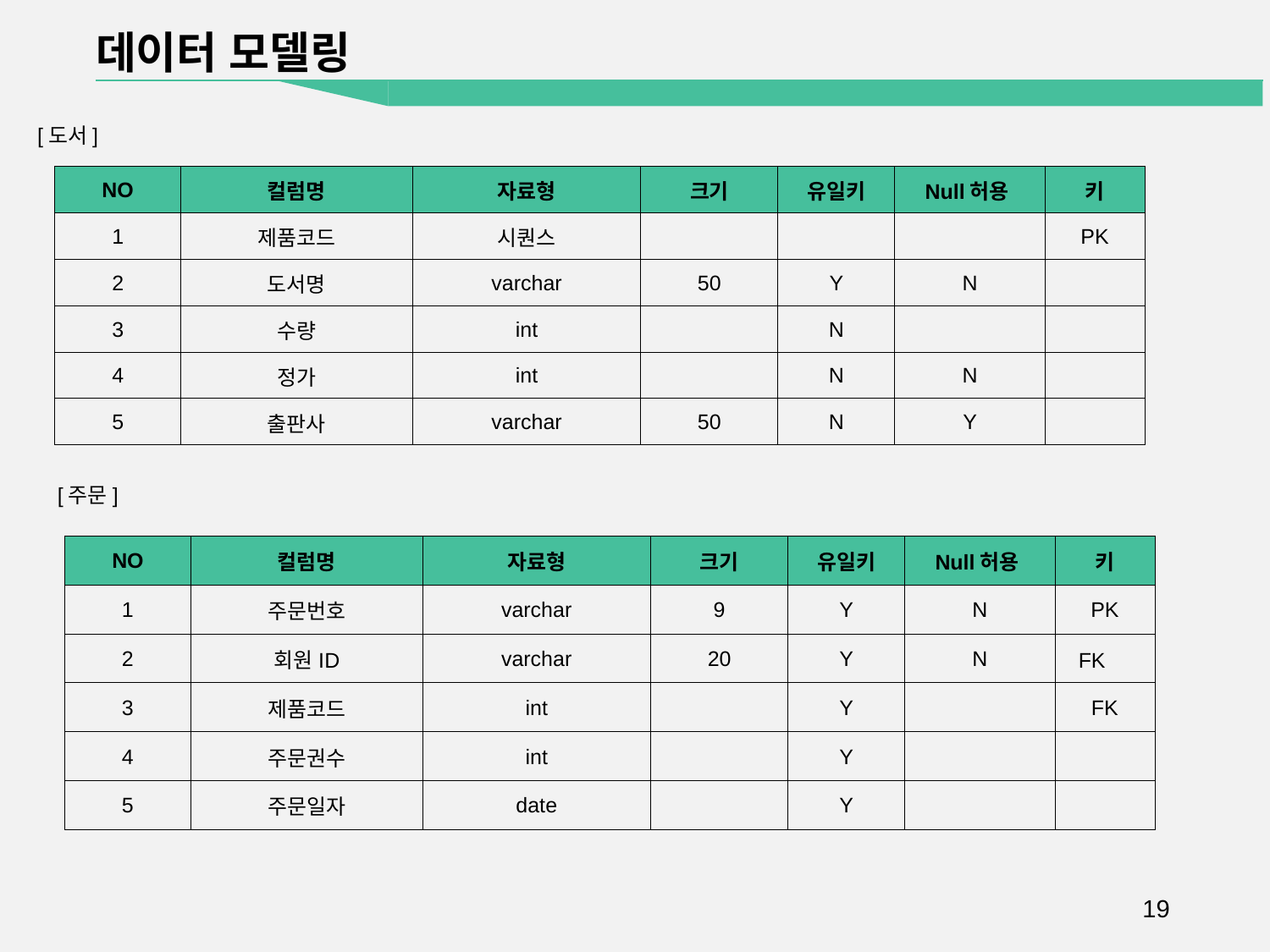

데이터 모델링

[도서]
| NO | 컬럼명 | 자료형 | 크기 | 유일키 | Null허용 | 키 |
| --- | --- | --- | --- | --- | --- | --- |
| 1 | 제품코드 | 시퀀스 |  |  |  | PK |
| 2 | 도서명 | varchar | 50 | Y | N |  |
| 3 | 수량 | int |  | N |  |  |
| 4 | 정가 | int |  | N | N |  |
| 5 | 출판사 | varchar | 50 | N | Y |  |
[주문]
| NO | 컬럼명 | 자료형 | 크기 | 유일키 | Null허용 | 키 |
| --- | --- | --- | --- | --- | --- | --- |
| 1 | 주문번호 | varchar | 9 | Y | N | PK |
| 2 | 회원ID | varchar | 20 | Y | N | FK |
| 3 | 제품코드 | int |  | Y |  | FK |
| 4 | 주문권수 | int |  | Y |  |  |
| 5 | 주문일자 | date |  | Y |  |  |
19